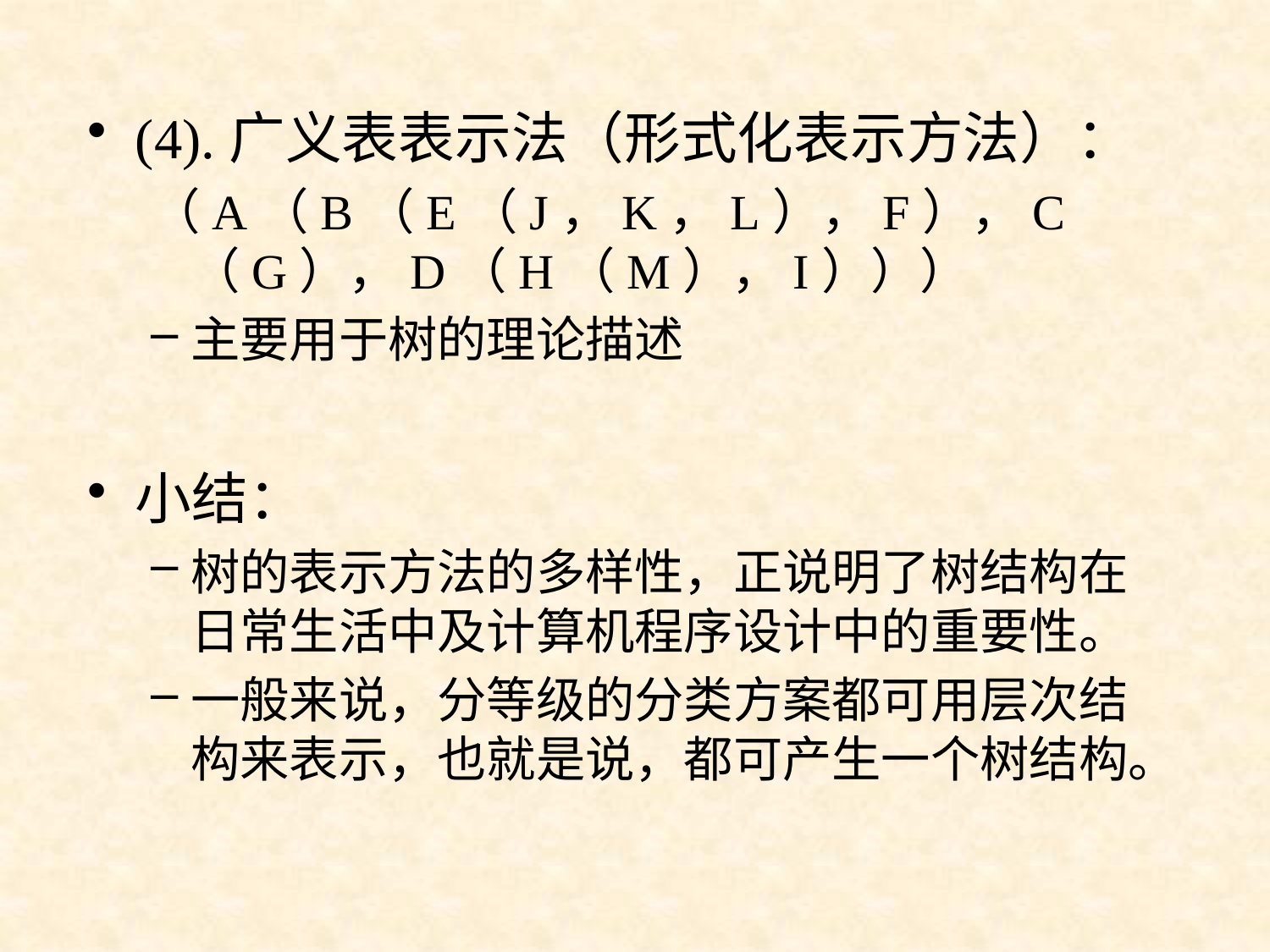

(4).广义表表示法（形式化表示方法）：
（A（B（E（J，K，L），F），C（G），D（H（M），I）））
主要用于树的理论描述

小结：
树的表示方法的多样性，正说明了树结构在日常生活中及计算机程序设计中的重要性。
一般来说，分等级的分类方案都可用层次结构来表示，也就是说，都可产生一个树结构。